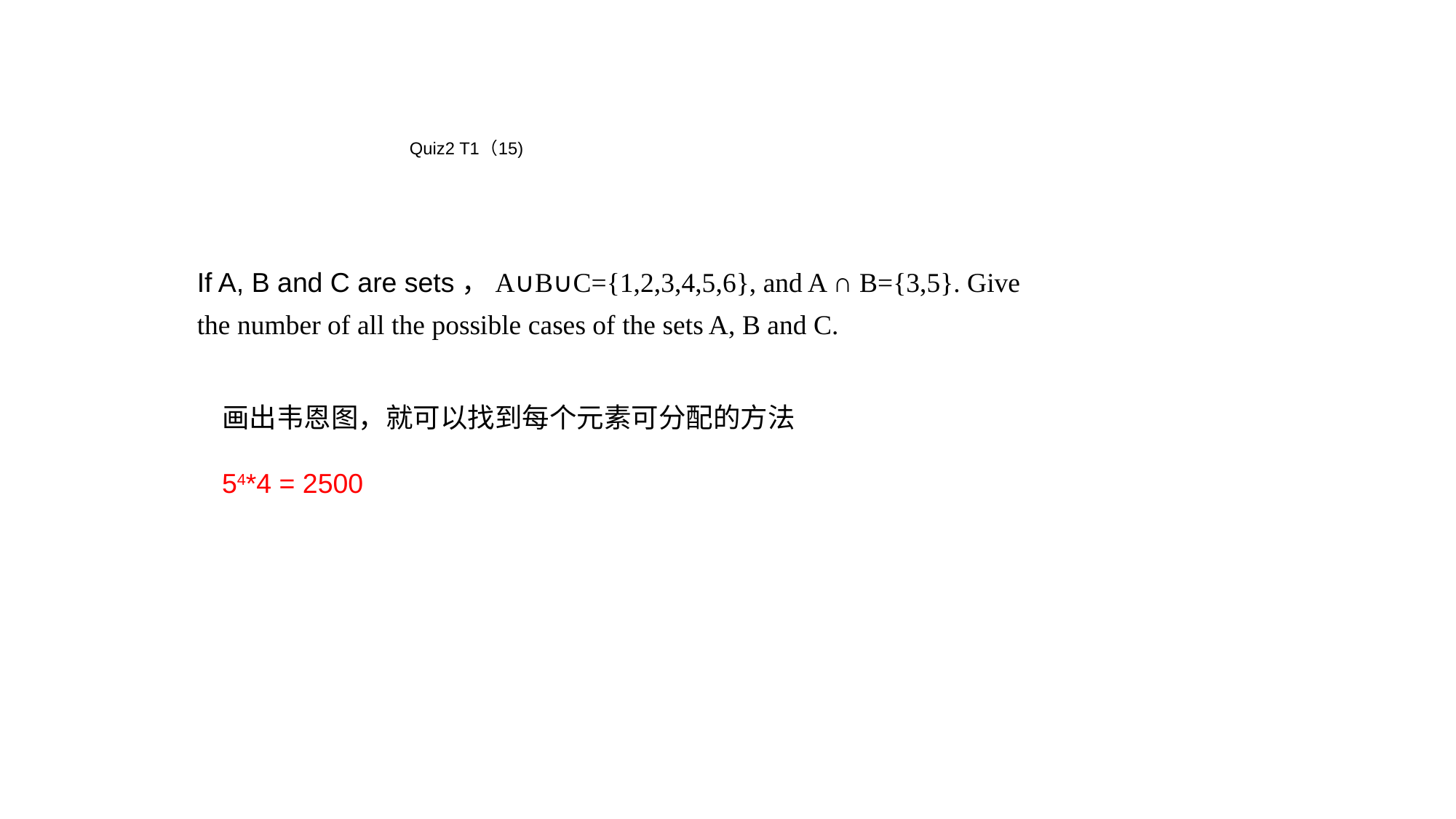

# Quiz2 T1（15)
If A, B and C are sets，A∪B∪C={1,2,3,4,5,6}, and A ∩ B={3,5}. Give the number of all the possible cases of the sets A, B and C.
画出韦恩图，就可以找到每个元素可分配的方法

54*4 = 2500